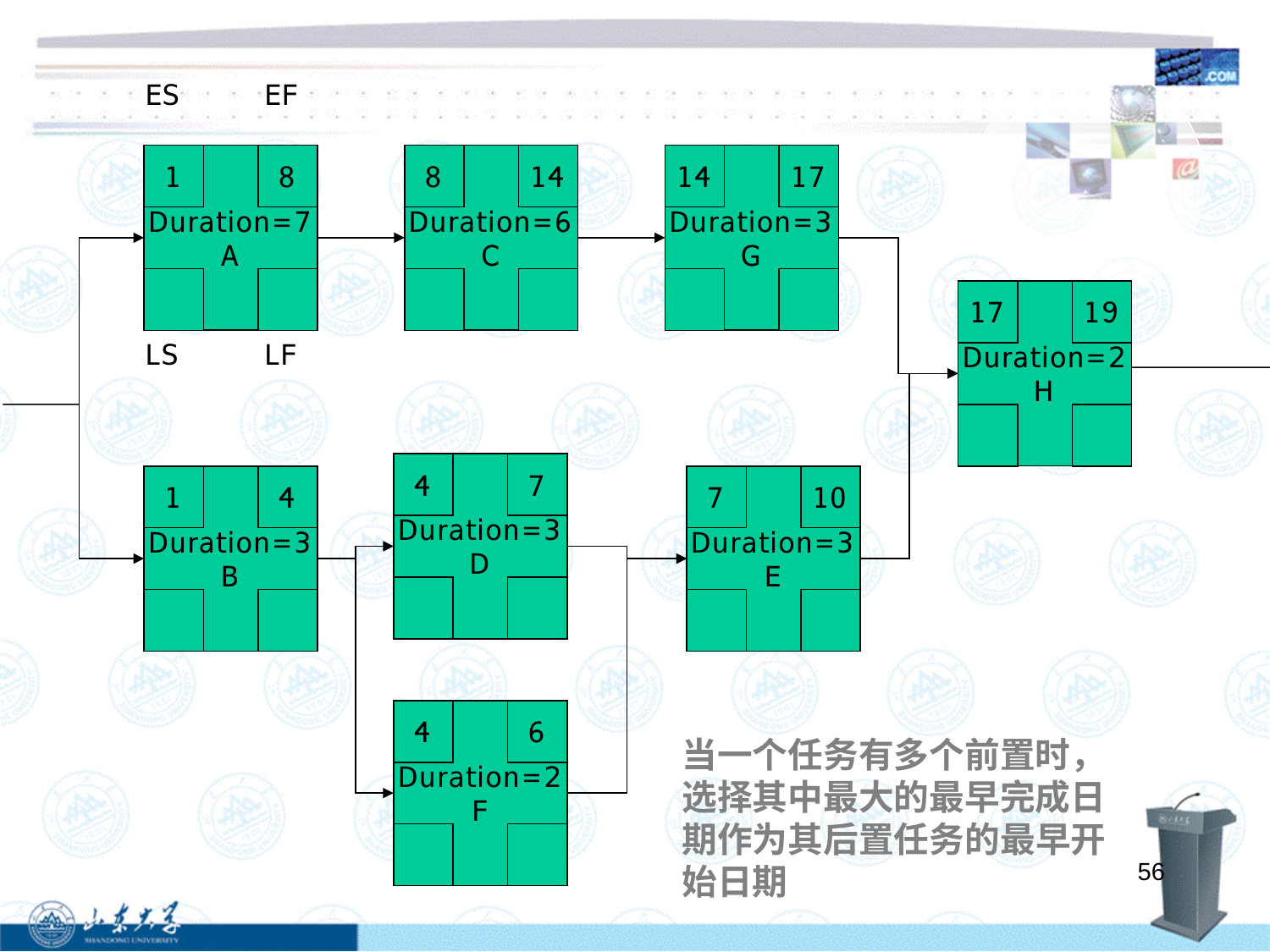

ES
EF
Duration=7
A
1
8

Duration=6
C
8
14

Duration=3
G
14
17

Duration=2
H
17
19

LS
LF

Duration=3
D
4
7

Duration=3
B
1
4

Duration=3
E
7
10

Duration=2
F
4
6

当一个任务有多个前置时，选择其中最大的最早完成日期作为其后置任务的最早开始日期
56